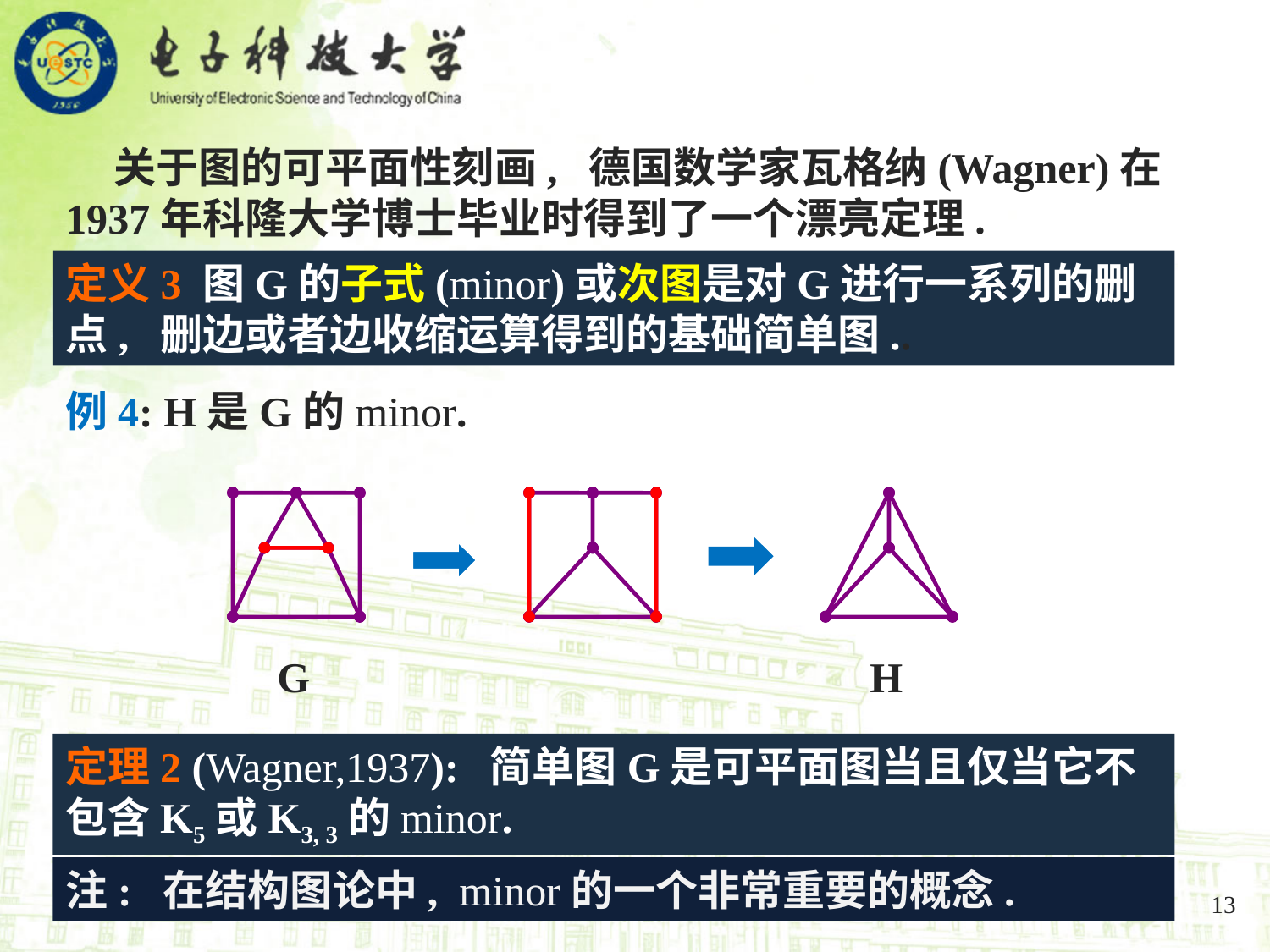

关于图的可平面性刻画,  德国数学家瓦格纳(Wagner)在1937年科隆大学博士毕业时得到了一个漂亮定理.
定义3 图G的子式(minor)或次图是对G进行一系列的删点,  删边或者边收缩运算得到的基础简单图..
例4: H是G的minor.

G
H
定理2 (Wagner,1937):  简单图G是可平面图当且仅当它不包含K5或K3, 3的minor.
注:  在结构图论中,  minor的一个非常重要的概念.
13